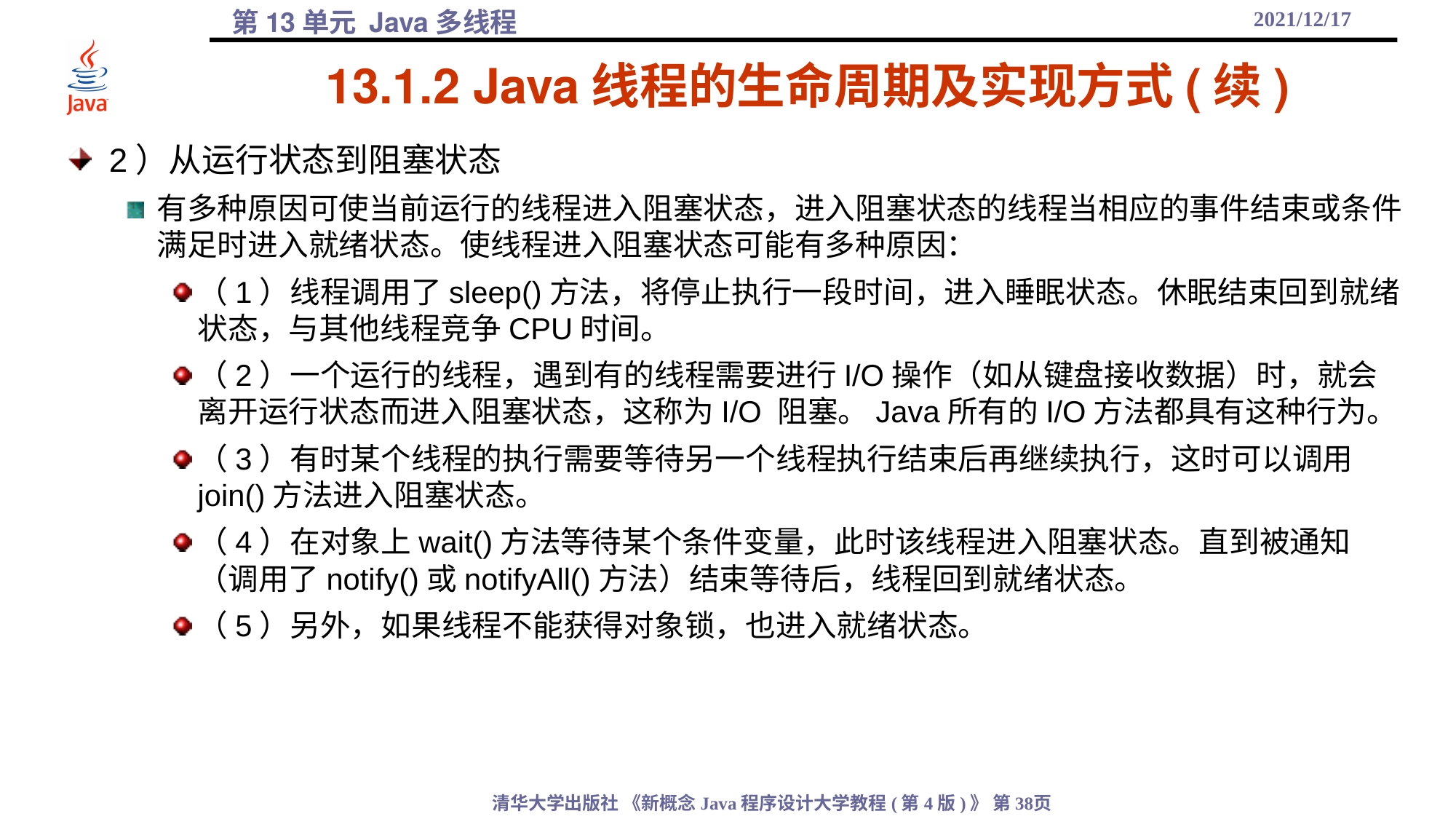

2021/12/17
# 13.1.2 Java线程的生命周期及实现方式(续)
2）从运行状态到阻塞状态
有多种原因可使当前运行的线程进入阻塞状态，进入阻塞状态的线程当相应的事件结束或条件满足时进入就绪状态。使线程进入阻塞状态可能有多种原因：
（1）线程调用了sleep()方法，将停止执行一段时间，进入睡眠状态。休眠结束回到就绪状态，与其他线程竞争CPU时间。
（2）一个运行的线程，遇到有的线程需要进行I/O操作（如从键盘接收数据）时，就会离开运行状态而进入阻塞状态，这称为I/O 阻塞。Java所有的I/O方法都具有这种行为。
（3）有时某个线程的执行需要等待另一个线程执行结束后再继续执行，这时可以调用join()方法进入阻塞状态。
（4）在对象上wait()方法等待某个条件变量，此时该线程进入阻塞状态。直到被通知（调用了notify()或notifyAll()方法）结束等待后，线程回到就绪状态。
（5）另外，如果线程不能获得对象锁，也进入就绪状态。